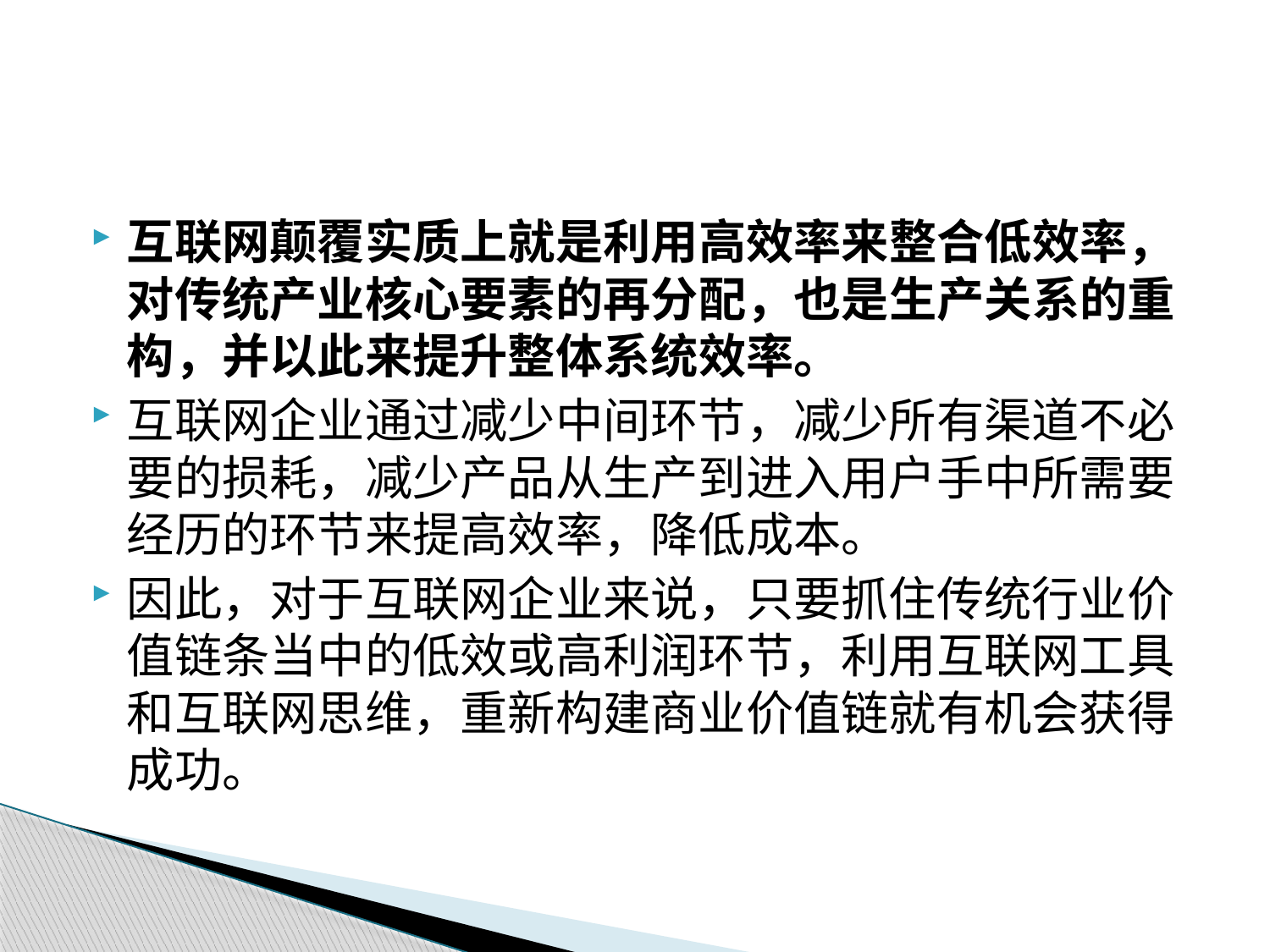

#
互联网颠覆实质上就是利用高效率来整合低效率，对传统产业核心要素的再分配，也是生产关系的重构，并以此来提升整体系统效率。
互联网企业通过减少中间环节，减少所有渠道不必要的损耗，减少产品从生产到进入用户手中所需要经历的环节来提高效率，降低成本。
因此，对于互联网企业来说，只要抓住传统行业价值链条当中的低效或高利润环节，利用互联网工具和互联网思维，重新构建商业价值链就有机会获得成功。